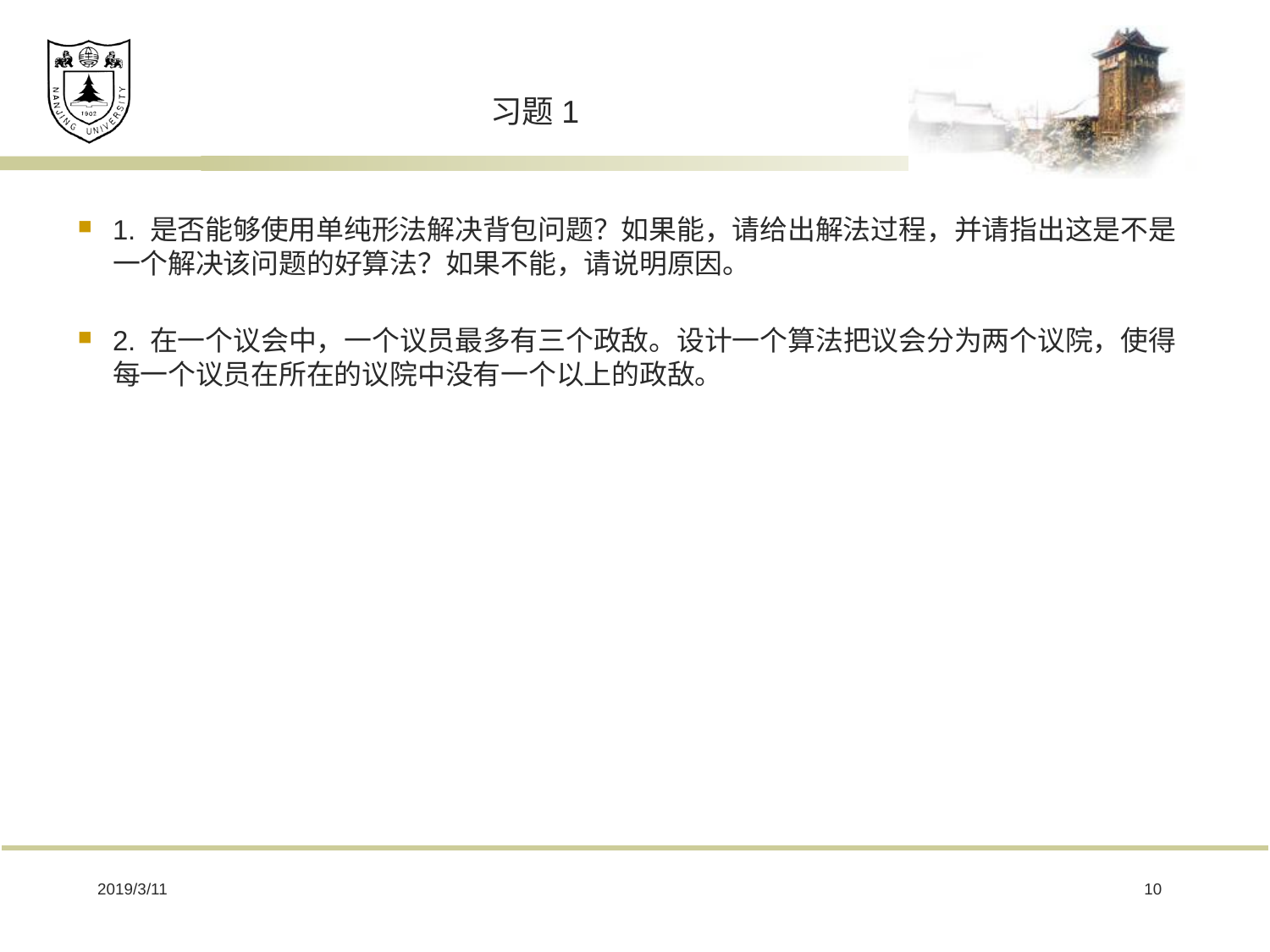

# 习题1
1. 是否能够使用单纯形法解决背包问题？如果能，请给出解法过程，并请指出这是不是一个解决该问题的好算法？如果不能，请说明原因。

2. 在一个议会中，一个议员最多有三个政敌。设计一个算法把议会分为两个议院，使得每一个议员在所在的议院中没有一个以上的政敌。
2019/3/11
10